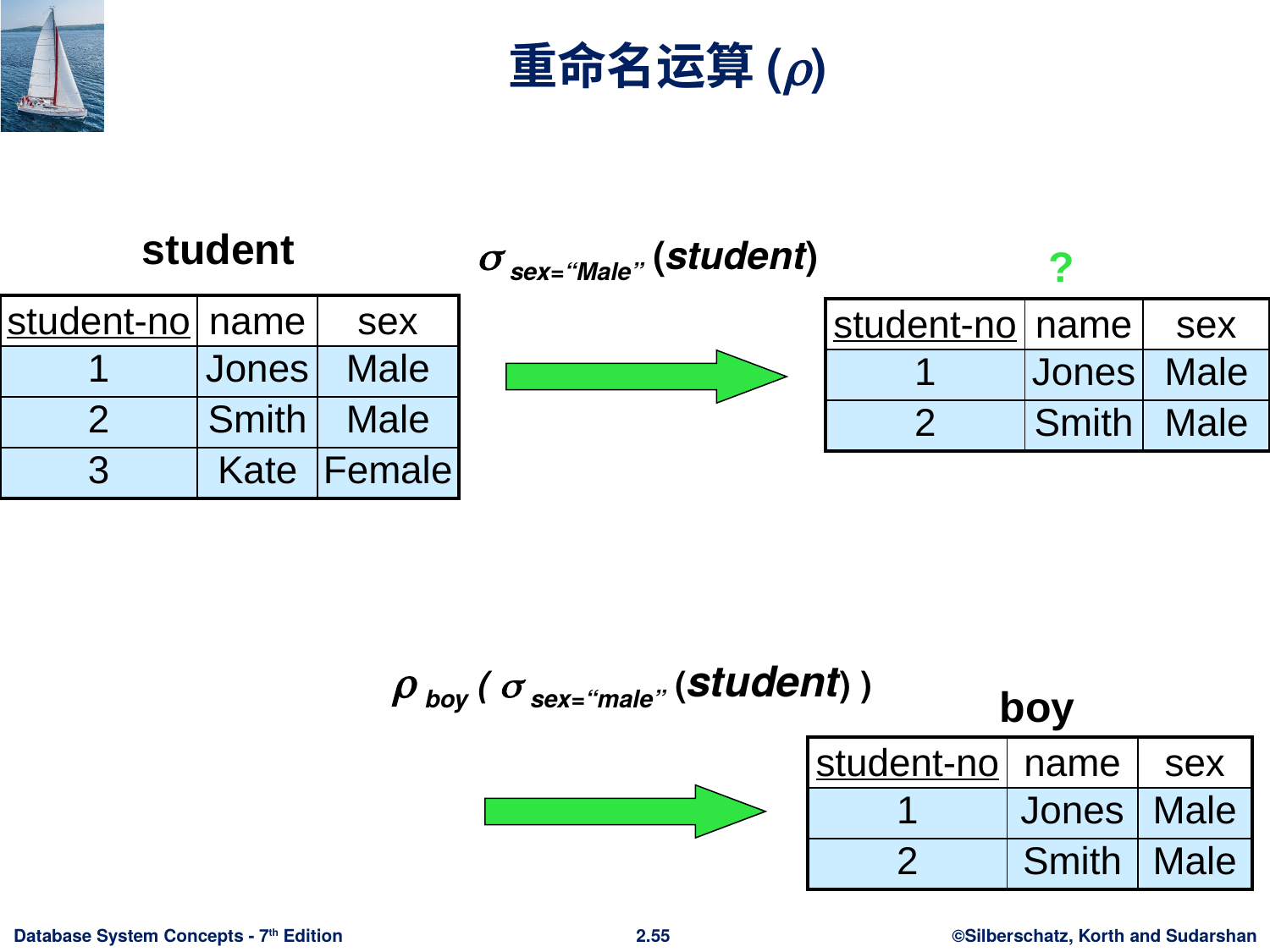

# 重命名运算(ρ)
student
σ sex=“Male” (student)
?

| student-no | name | sex |
| --- | --- | --- |
| 1 | Jones | Male |
| 2 | Smith | Male |
| 3 | Kate | Female |
| student-no | name | sex |
| --- | --- | --- |
| 1 | Jones | Male |
| 2 | Smith | Male |
ρ boy ( σ sex=“male” (student) )

boy
| student-no | name | sex |
| --- | --- | --- |
| 1 | Jones | Male |
| 2 | Smith | Male |